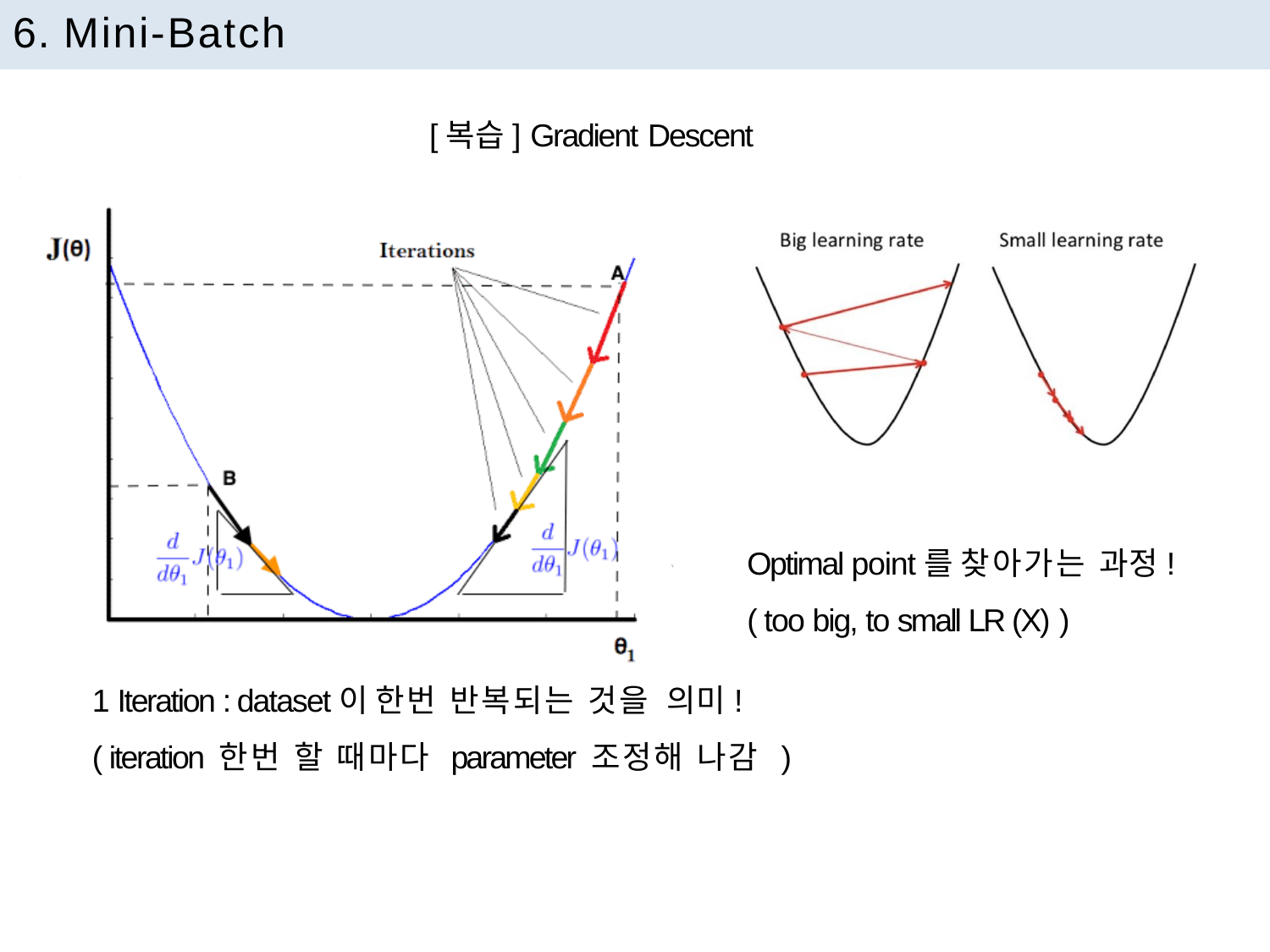

# 6. Mini-Batch
[복습] Gradient Descent

Optimal point를 찾아가는 과정!  ( too big, to small LR (X) )

1 Iteration : dataset이 한번 반복되는 것을 의미!
( iteration 한번 할 때마다 parameter 조정해 나감 )